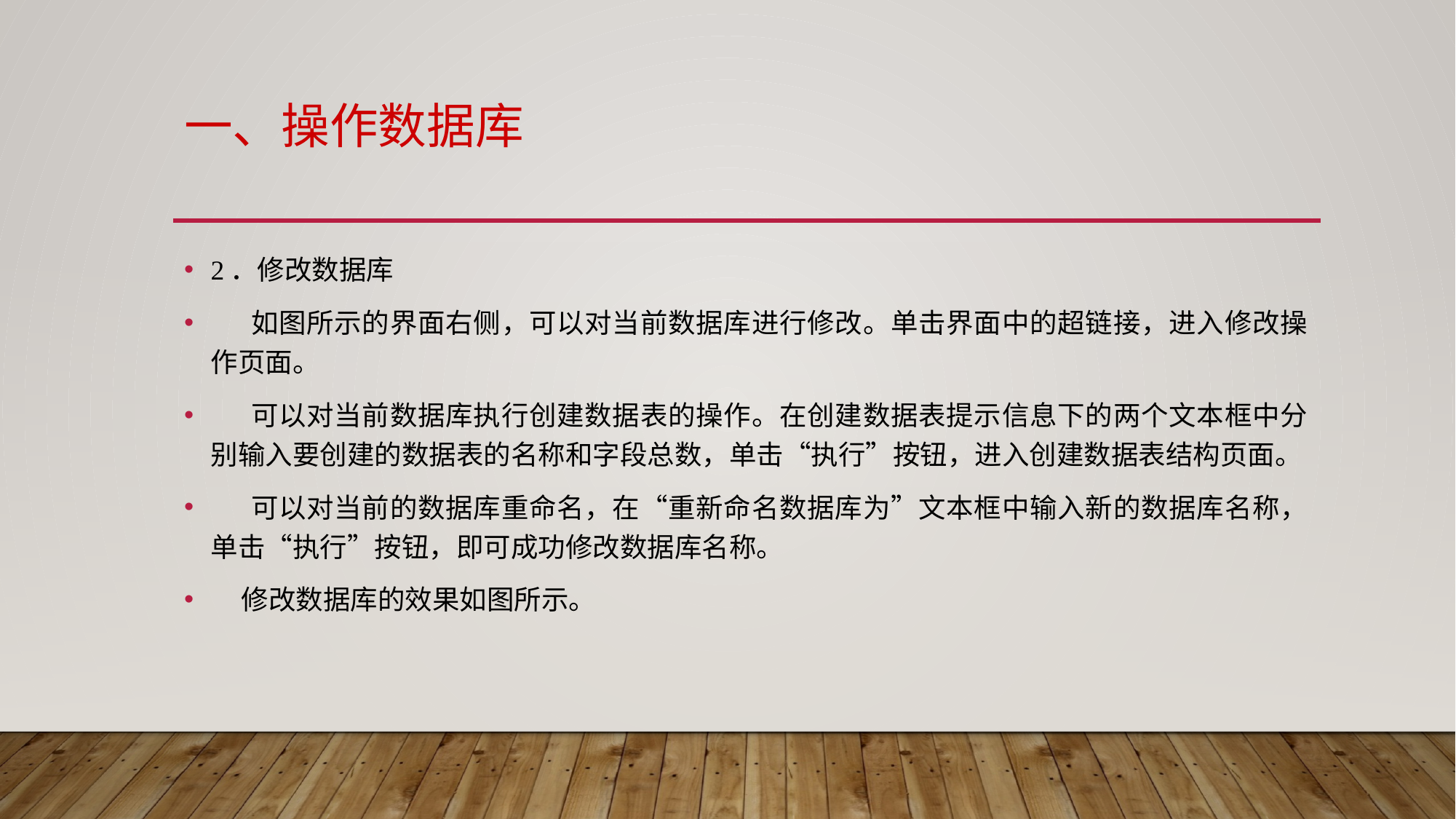

# 一、操作数据库
2．修改数据库
     如图所示的界面右侧，可以对当前数据库进行修改。单击界面中的超链接，进入修改操作页面。
     可以对当前数据库执行创建数据表的操作。在创建数据表提示信息下的两个文本框中分别输入要创建的数据表的名称和字段总数，单击“执行”按钮，进入创建数据表结构页面。
     可以对当前的数据库重命名，在“重新命名数据库为”文本框中输入新的数据库名称，单击“执行”按钮，即可成功修改数据库名称。
    修改数据库的效果如图所示。